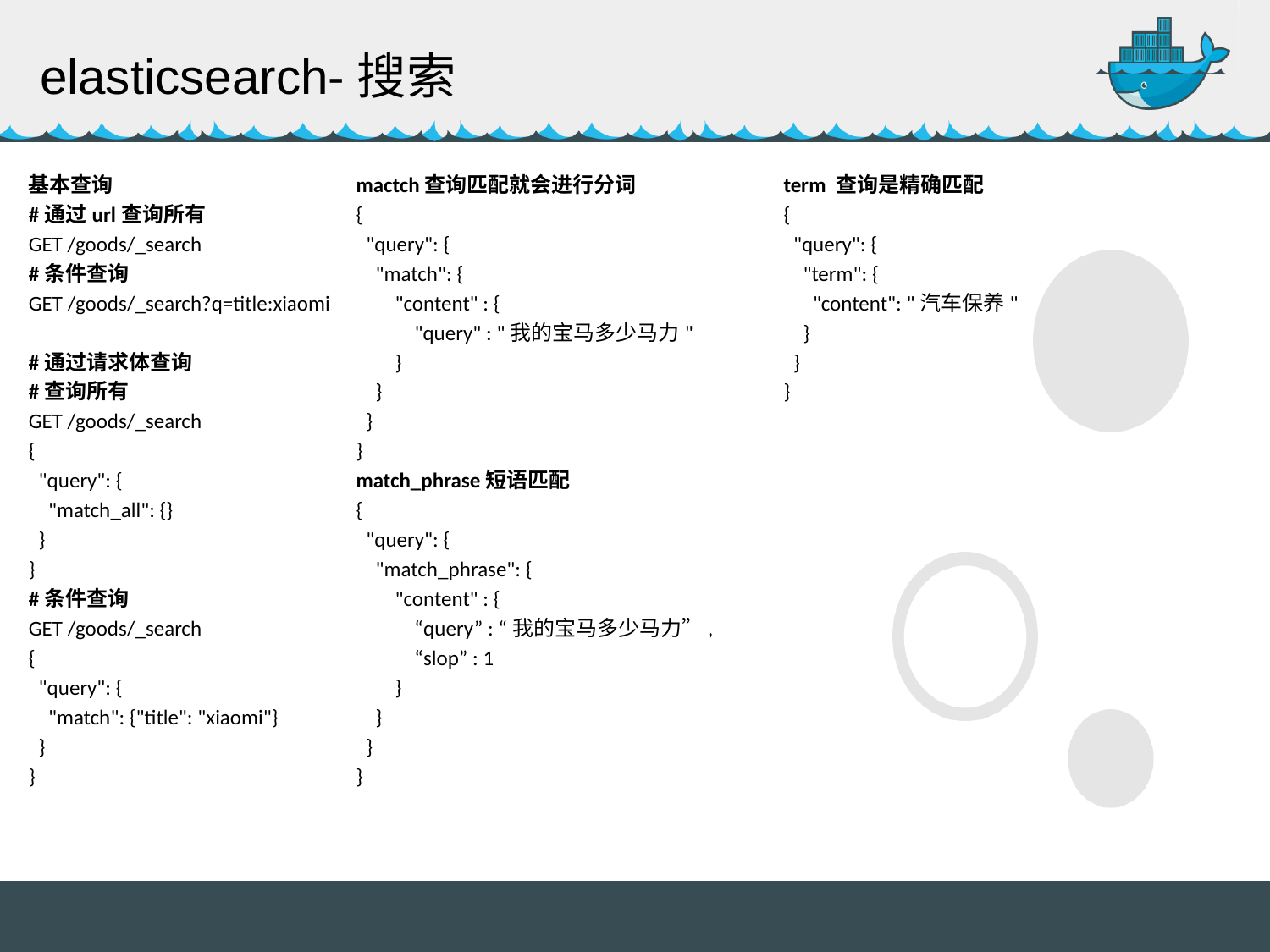

elasticsearch-搜索

基本查询
#通过url查询所有
GET /goods/_search
#条件查询
GET /goods/_search?q=title:xiaomi

#通过请求体查询
#查询所有
GET /goods/_search
{
  "query": {
    "match_all": {}
  }
}
#条件查询
GET /goods/_search
{
  "query": {
    "match": {"title": "xiaomi"}
  }
}
term 查询是精确匹配
{
  "query": {
    "term": {
      "content": "汽车保养"
    }
  }
}
mactch查询匹配就会进行分词
{
  "query": {
    "match": {
        "content" : {
            "query" : "我的宝马多少马力"
        }
    }
  }
}
match_phrase短语匹配
{
  "query": {
    "match_phrase": {
        "content" : {
            “query” : “我的宝马多少马力”,
            “slop” : 1
        }
    }
  }
}